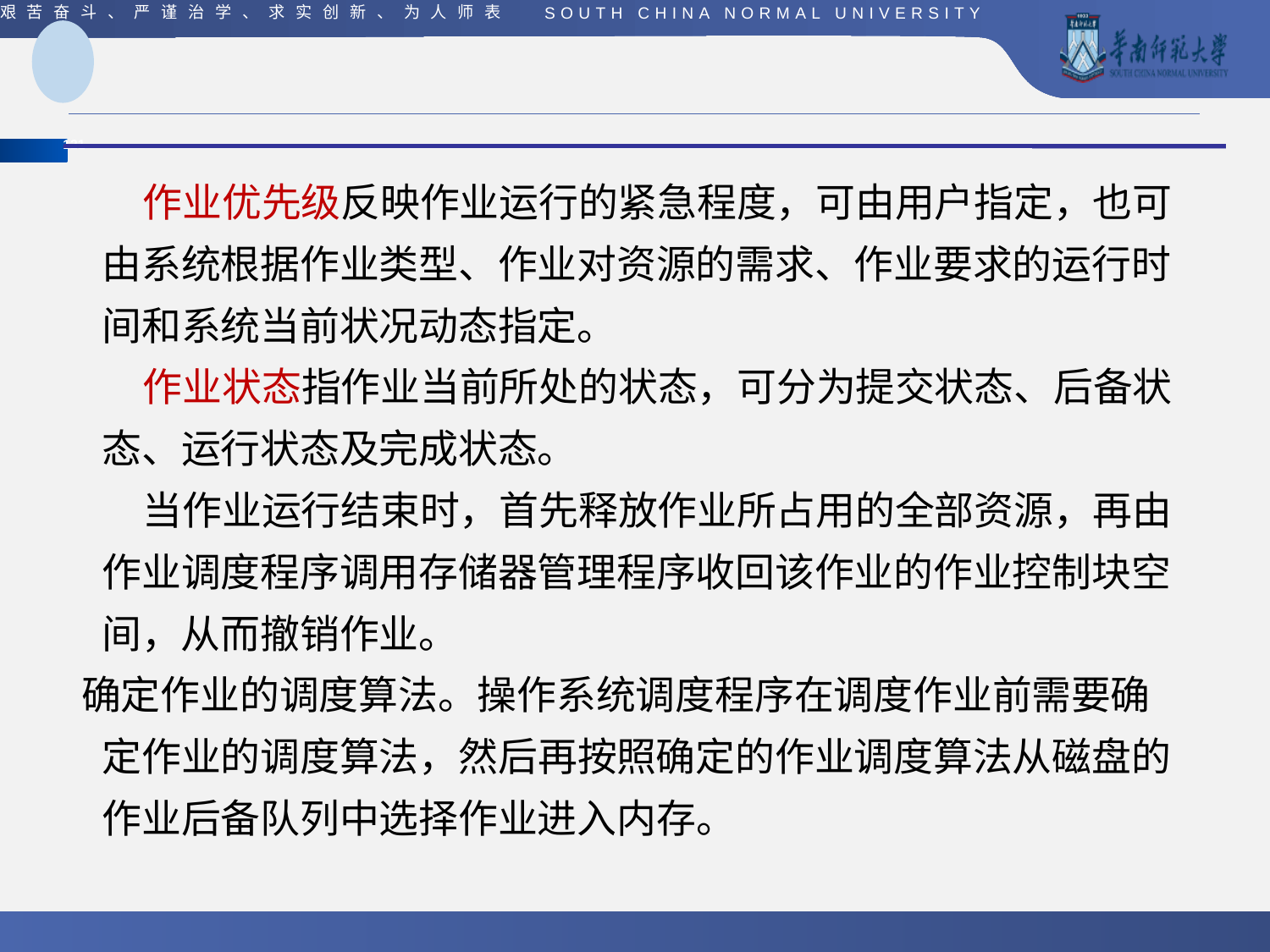

#
      作业优先级反映作业运行的紧急程度，可由用户指定，也可由系统根据作业类型、作业对资源的需求、作业要求的运行时间和系统当前状况动态指定。
      作业状态指作业当前所处的状态，可分为提交状态、后备状态、运行状态及完成状态。
      当作业运行结束时，首先释放作业所占用的全部资源，再由作业调度程序调用存储器管理程序收回该作业的作业控制块空间，从而撤销作业。
确定作业的调度算法。操作系统调度程序在调度作业前需要确定作业的调度算法，然后再按照确定的作业调度算法从磁盘的作业后备队列中选择作业进入内存。

121